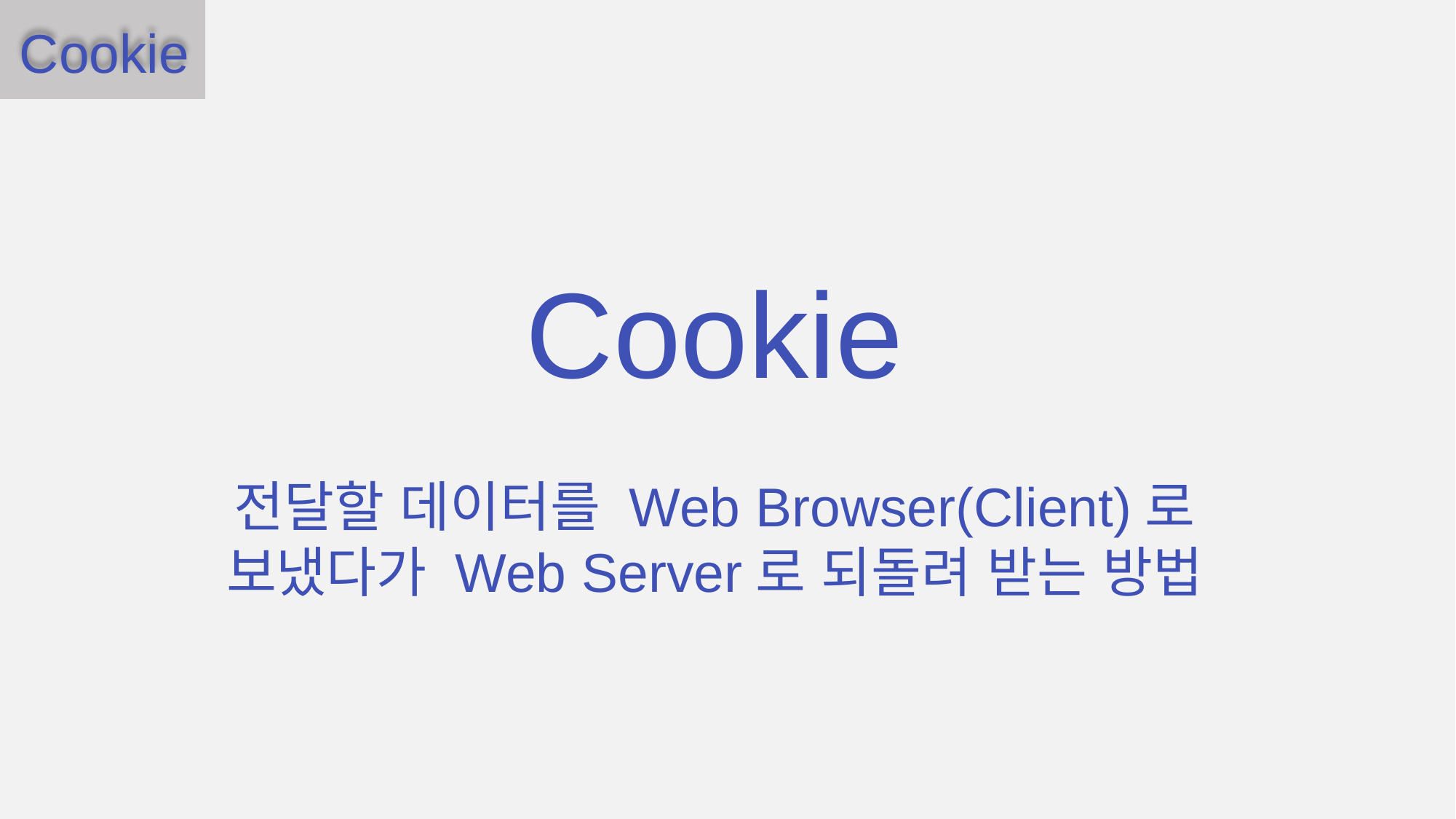

Cookie
Cookie
전달할 데이터를 Web Browser(Client)로 보냈다가 Web Server로 되돌려 받는 방법